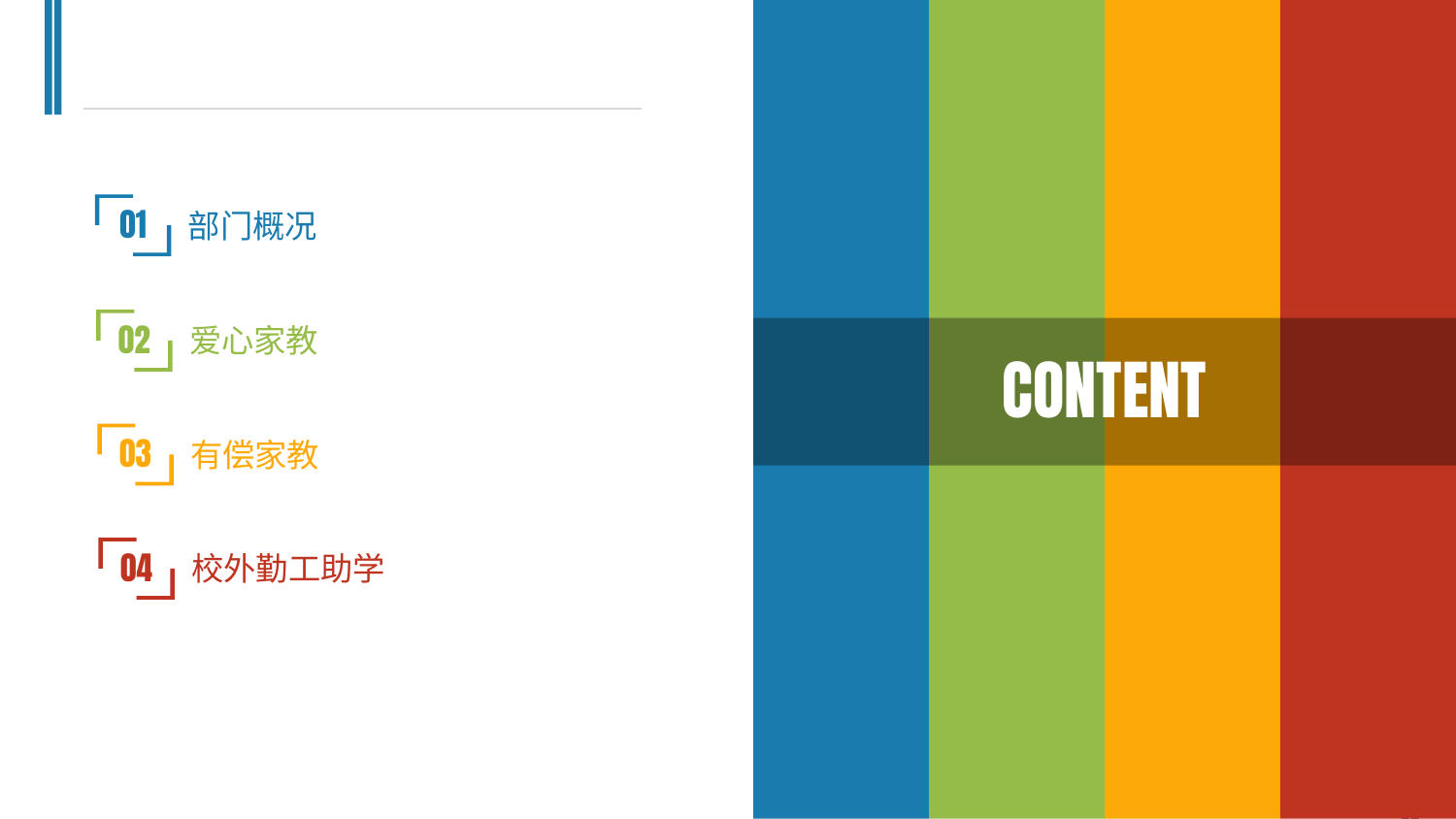

01
部门概况
02
爱心家教
CONTENT
03
有偿家教
04
校外勤工助学